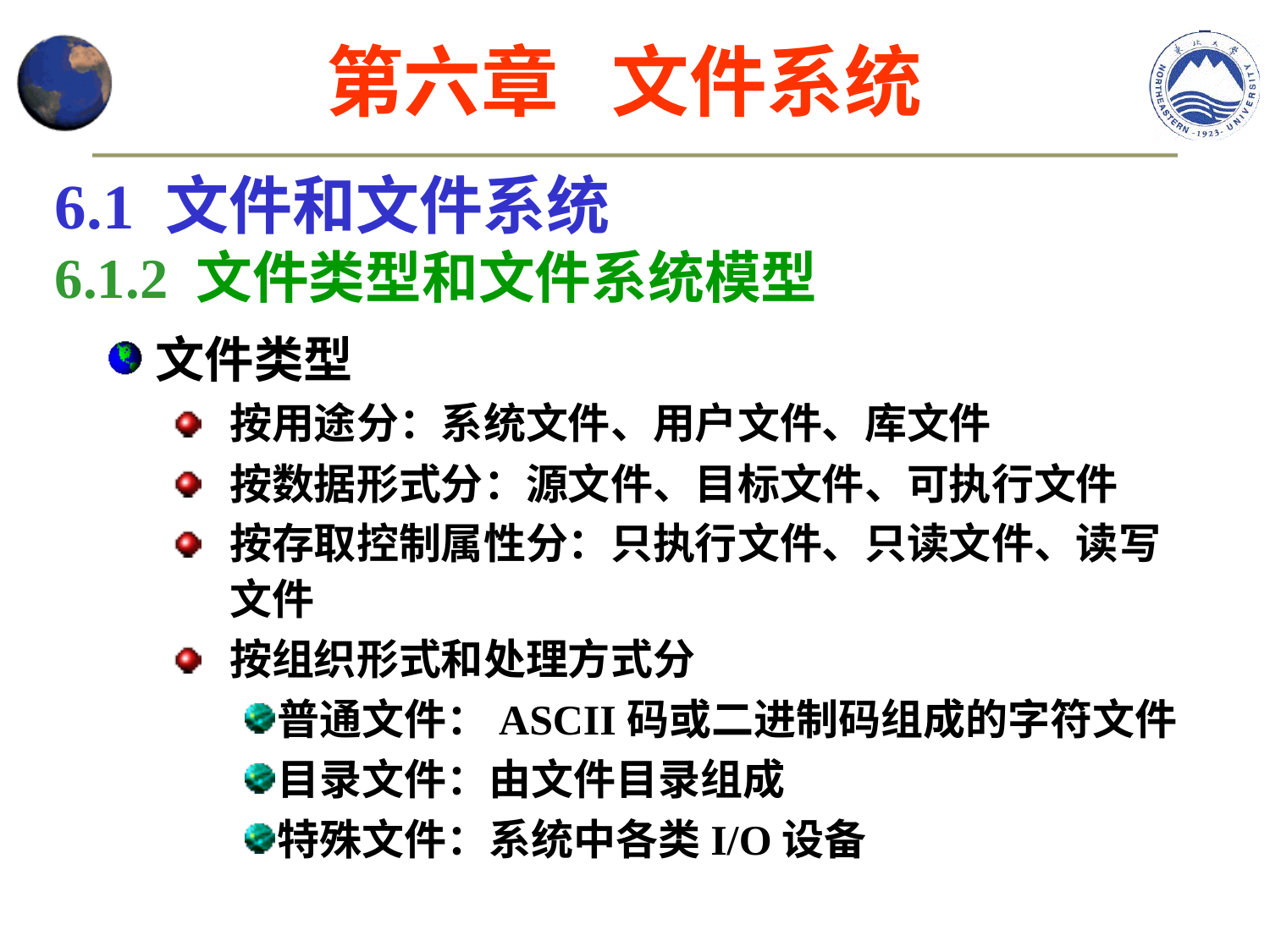

第六章   文件系统
6.1 文件和文件系统
6.1.2 文件类型和文件系统模型
文件类型
按用途分：系统文件、用户文件、库文件
按数据形式分：源文件、目标文件、可执行文件
按存取控制属性分：只执行文件、只读文件、读写文件
按组织形式和处理方式分
普通文件：ASCII码或二进制码组成的字符文件
目录文件：由文件目录组成
特殊文件：系统中各类I/O设备